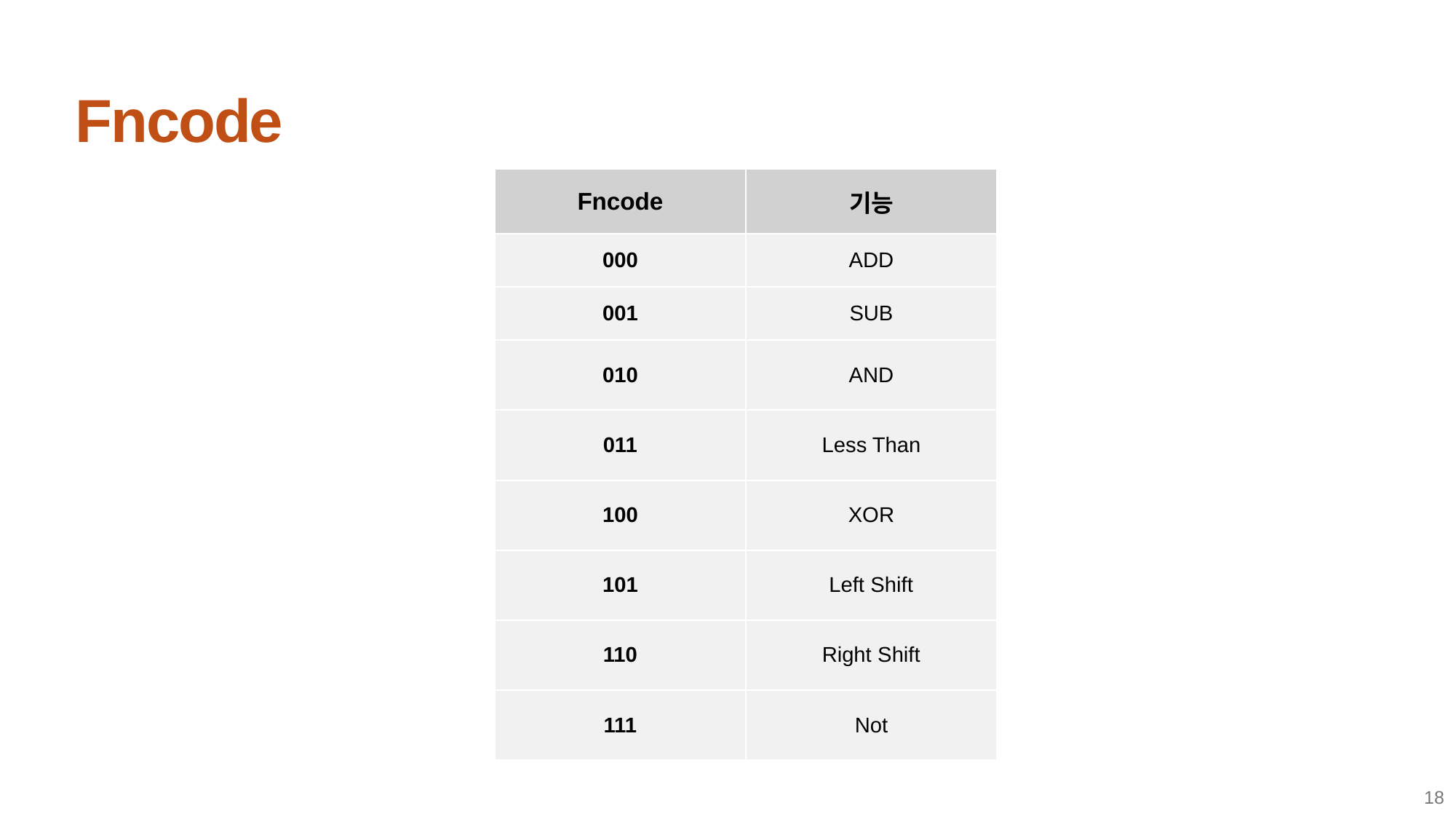

# Fncode
| Fncode | 기능 |
| --- | --- |
| 000 | ADD |
| 001 | SUB |
| 010 | AND |
| 011 | Less Than |
| 100 | XOR |
| 101 | Left Shift |
| 110 | Right Shift |
| 111 | Not |
18